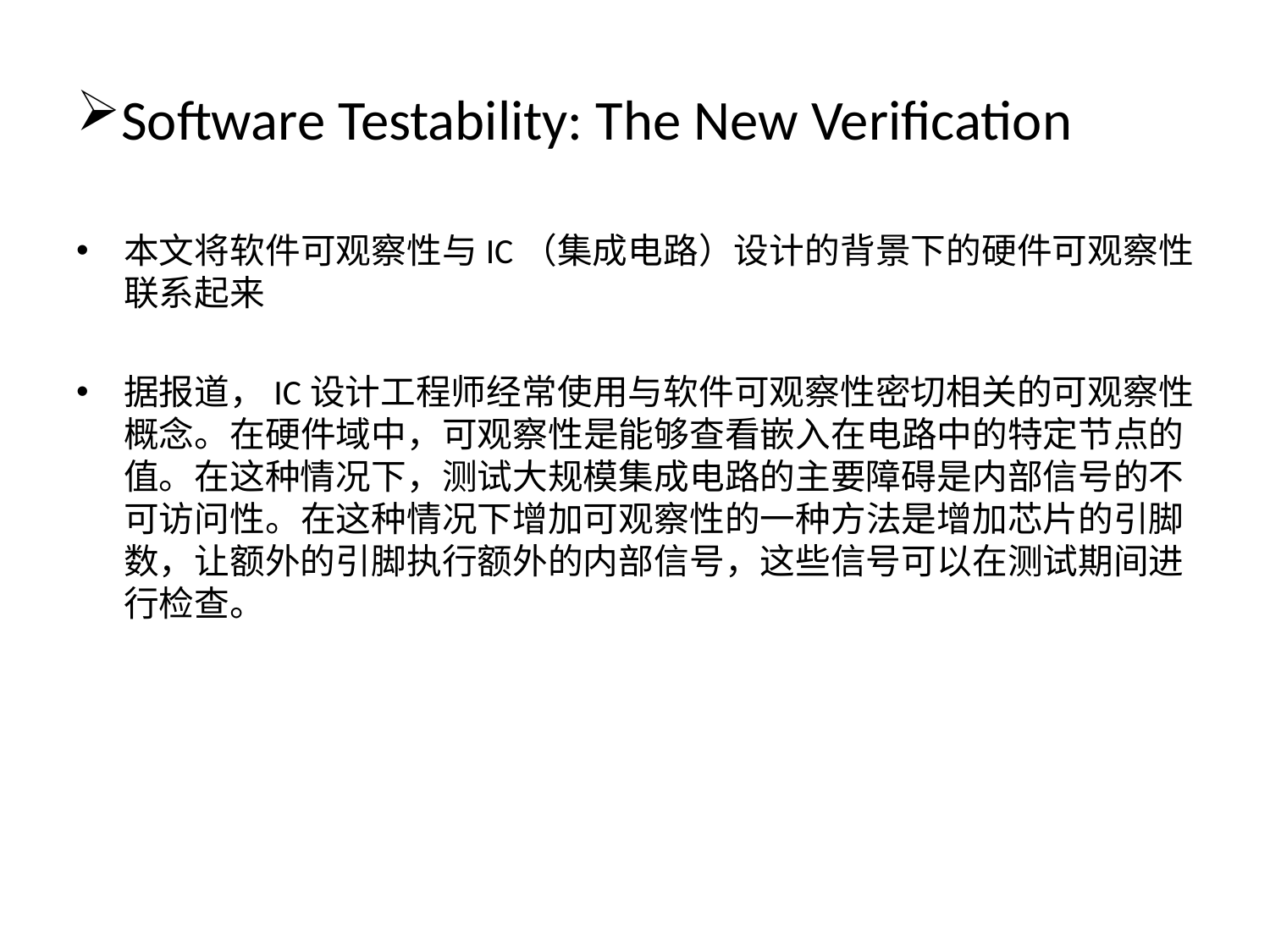

# Software Testability: The New Verification
本文将软件可观察性与IC（集成电路）设计的背景下的硬件可观察性联系起来

据报道，IC设计工程师经常使用与软件可观察性密切相关的可观察性概念。在硬件域中，可观察性是能够查看嵌入在电路中的特定节点的值。在这种情况下，测试大规模集成电路的主要障碍是内部信号的不可访问性。在这种情况下增加可观察性的一种方法是增加芯片的引脚数，让额外的引脚执行额外的内部信号，这些信号可以在测试期间进行检查。